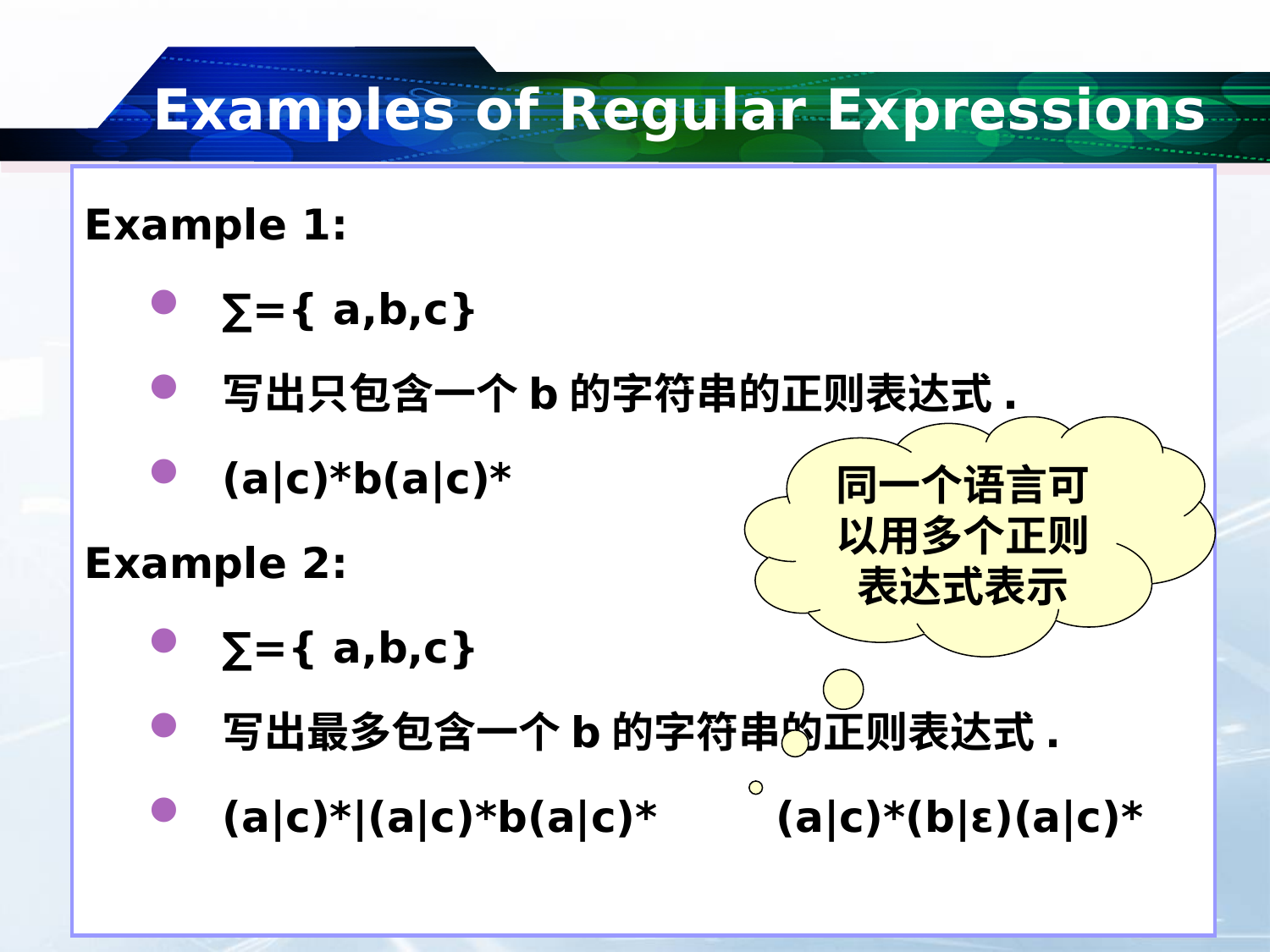

# Examples of Regular Expressions
Example 1:
∑={ a,b,c}
写出只包含一个b的字符串的正则表达式.
(a|c)*b(a|c)*
Example 2:
∑={ a,b,c}
写出最多包含一个b的字符串的正则表达式.
(a|c)*|(a|c)*b(a|c)*        (a|c)*(b|ε)(a|c)*
同一个语言可以用多个正则表达式表示